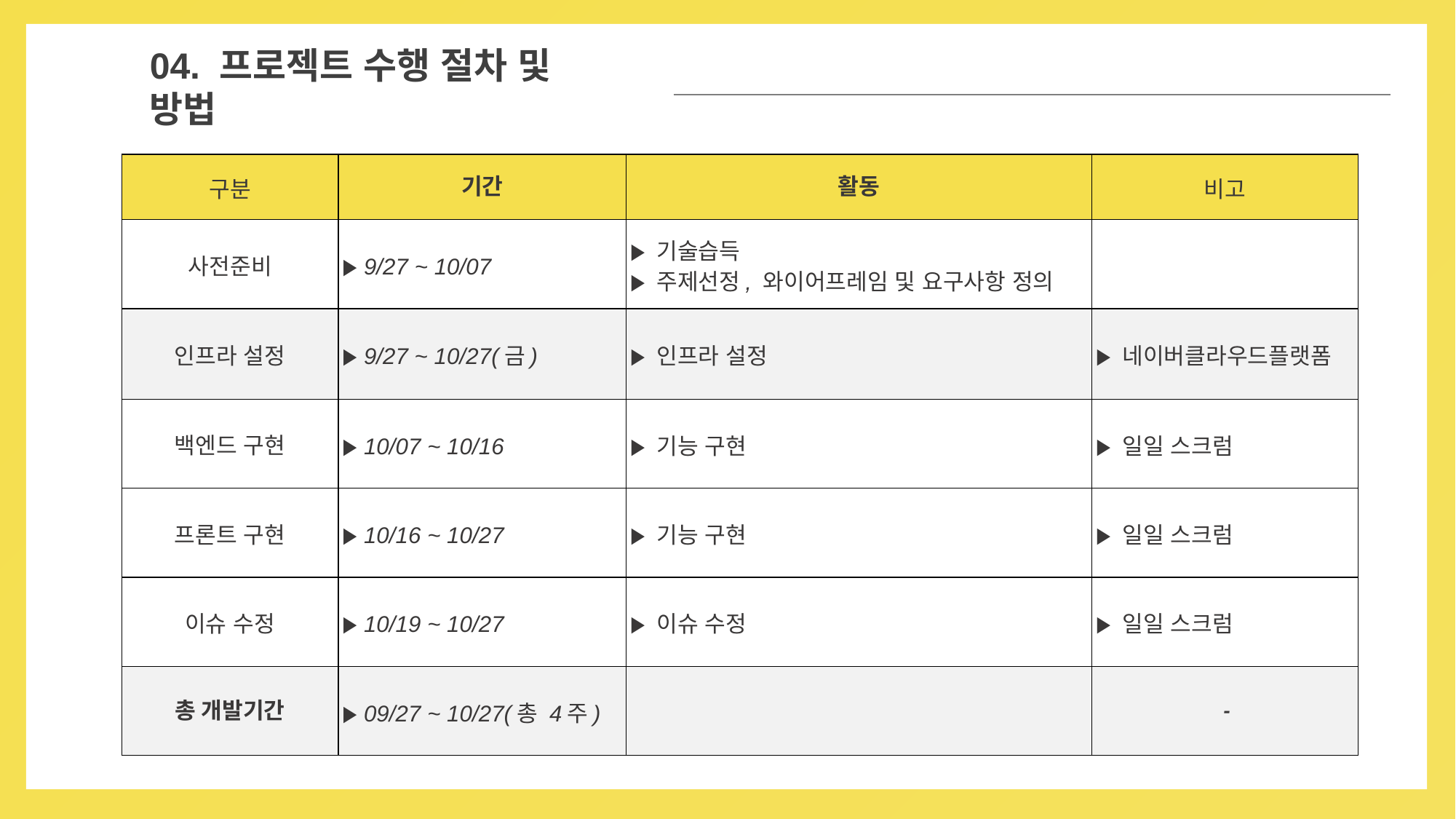

03

04. 프로젝트 수행 절차 및 방법
| 구분 | 기간 | 활동 | 비고 |
| --- | --- | --- | --- |
| 사전준비 | ▶ 9/27 ~ 10/07 | ▶ 기술습득 ▶ 주제선정, 와이어프레임 및 요구사항 정의 |  |
| 인프라 설정 | ▶ 9/27 ~ 10/27(금) | ▶ 인프라 설정 | ▶ 네이버클라우드플랫폼 |
| 백엔드 구현 | ▶ 10/07 ~ 10/16 | ▶ 기능 구현 | ▶ 일일 스크럼 |
| 프론트 구현 | ▶ 10/16 ~ 10/27 | ▶ 기능 구현 | ▶ 일일 스크럼 |
| 이슈 수정 | ▶ 10/19 ~ 10/27 | ▶ 이슈 수정 | ▶ 일일 스크럼 |
| 총 개발기간 | ▶ 09/27 ~ 10/27(총 4주) |  | - |